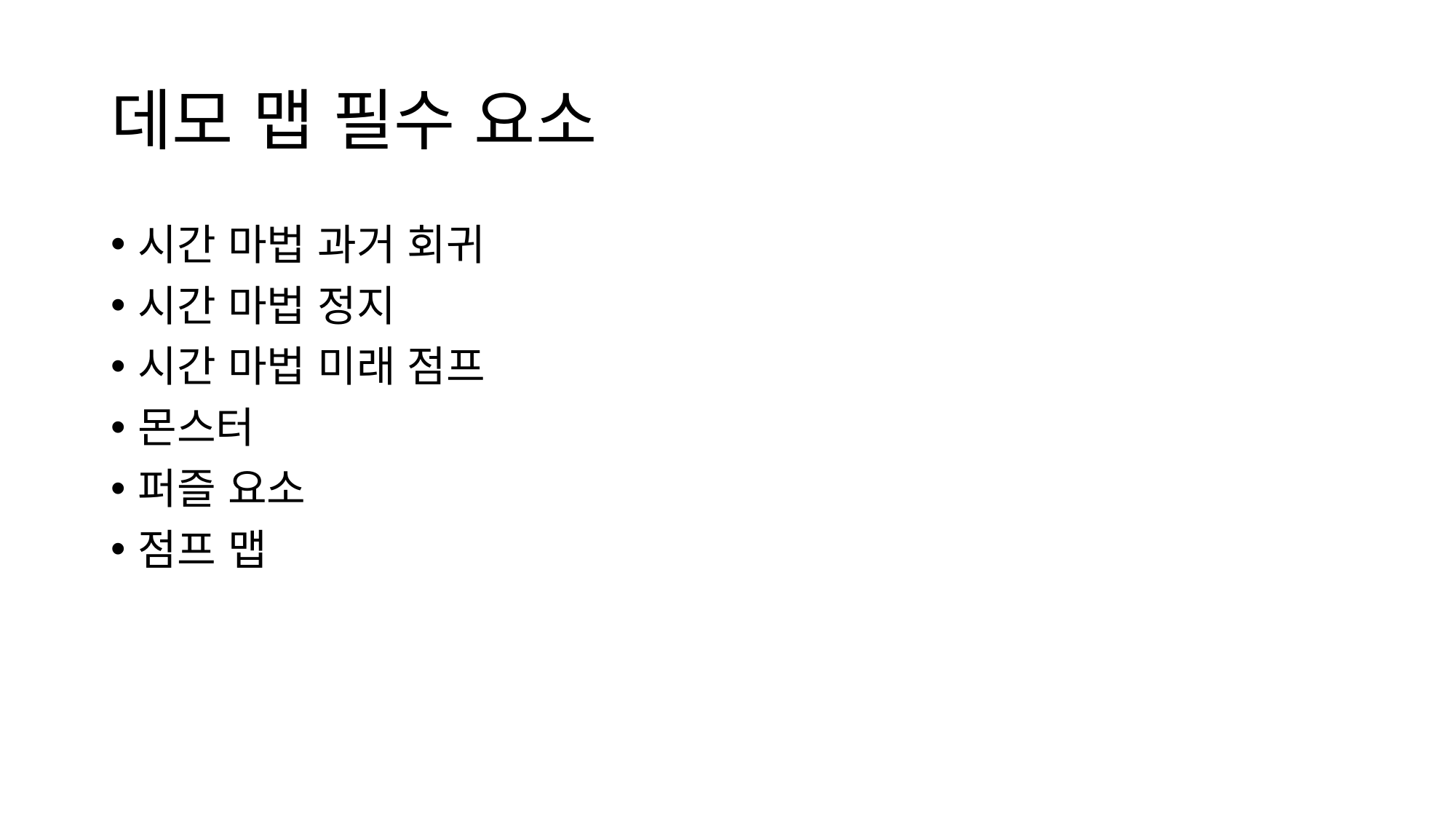

# 데모 맵 필수 요소
시간 마법 과거 회귀
시간 마법 정지
시간 마법 미래 점프
몬스터
퍼즐 요소
점프 맵